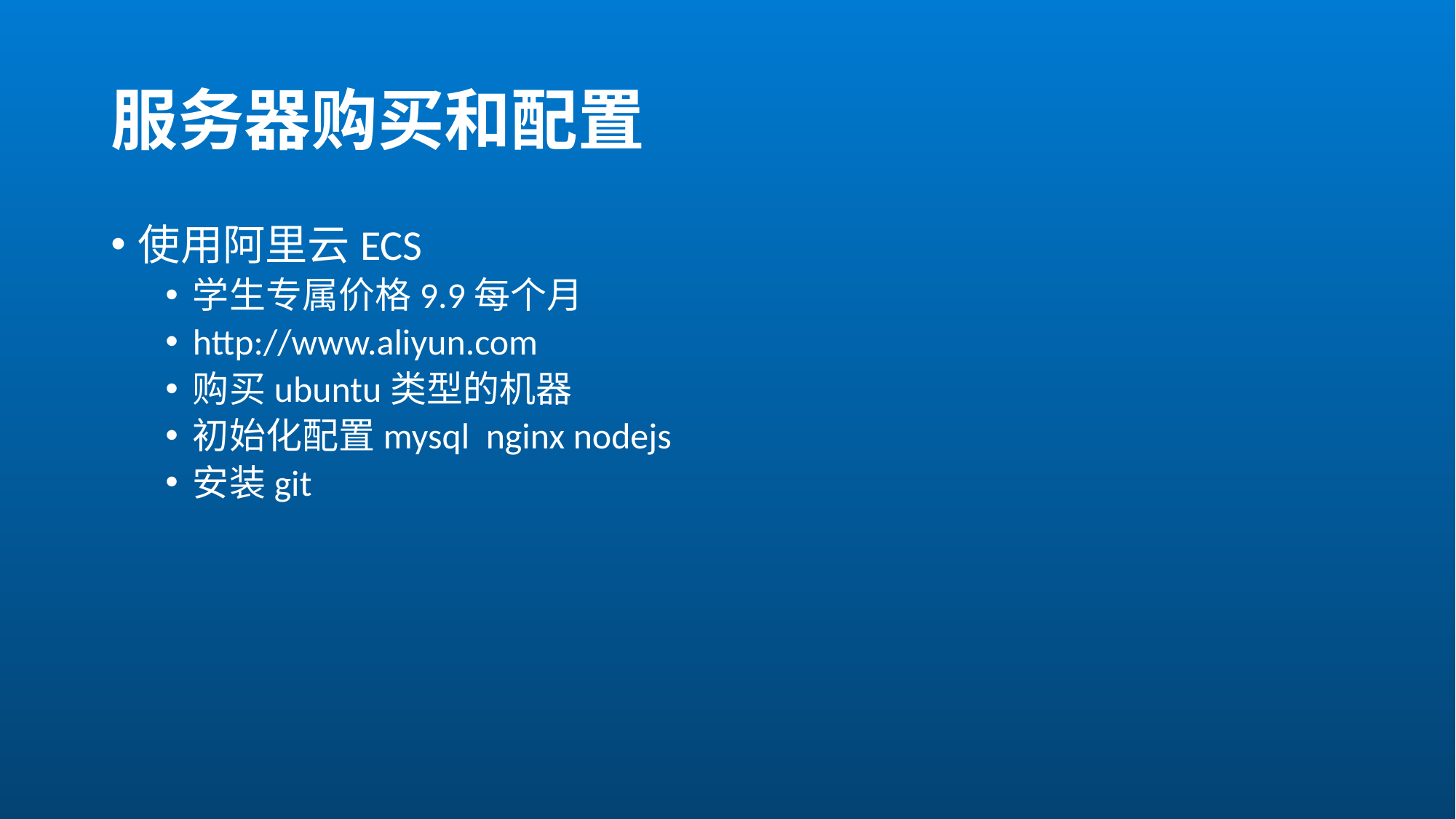

# 服务器购买和配置
使用阿里云ECS
学生专属价格9.9每个月
http://www.aliyun.com
购买ubuntu类型的机器
初始化配置mysql  nginx nodejs
安装git